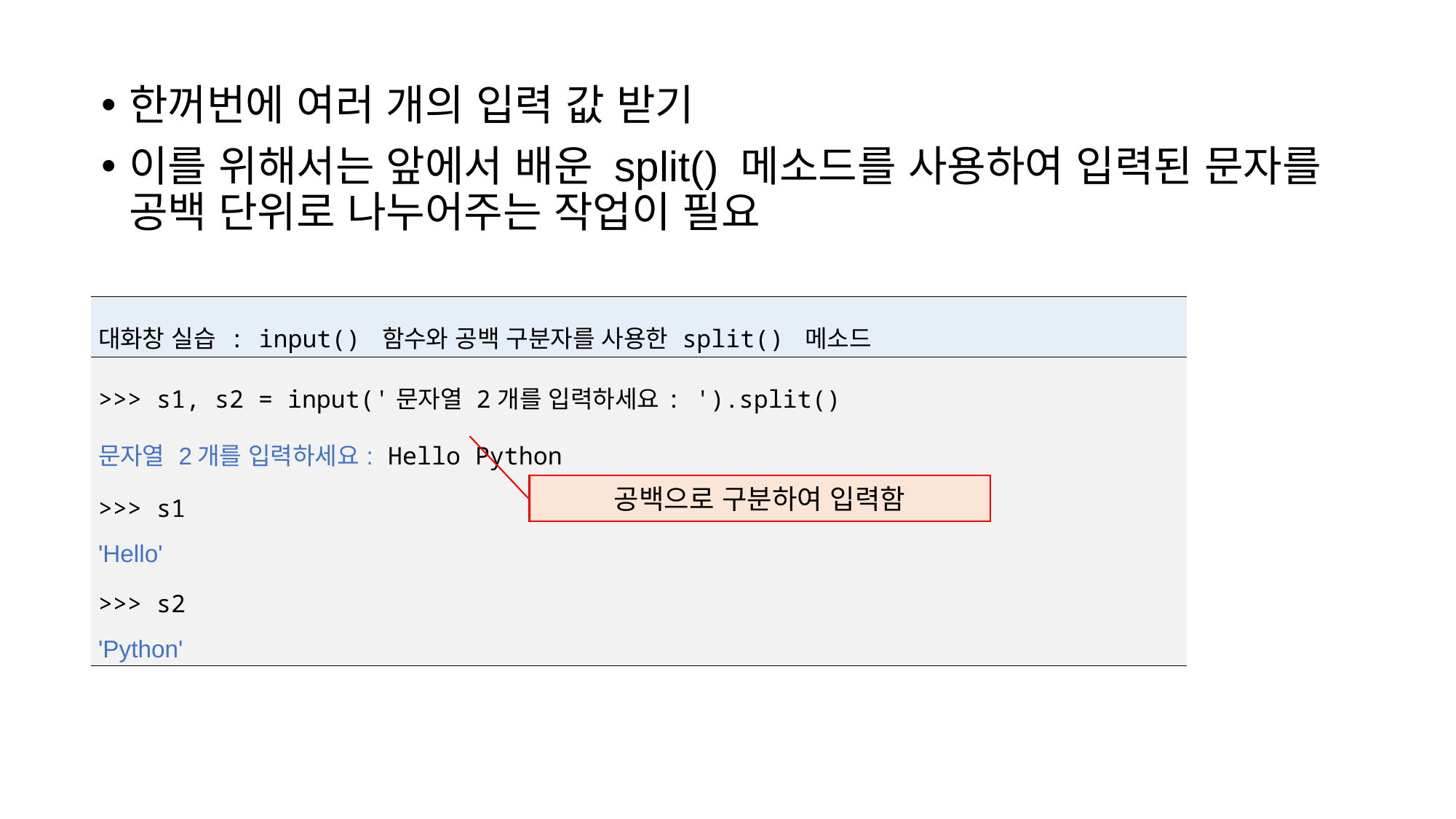

한꺼번에 여러 개의 입력 값 받기
이를 위해서는 앞에서 배운 split() 메소드를 사용하여 입력된 문자를 공백 단위로 나누어주는 작업이 필요

| 대화창 실습 : input() 함수와 공백 구분자를 사용한 split() 메소드 |
| --- |
| >>> s1, s2 = input('문자열 2개를 입력하세요: ').split() 문자열 2개를 입력하세요: Hello Python >>> s1 'Hello' >>> s2 'Python' |
공백으로 구분하여 입력함